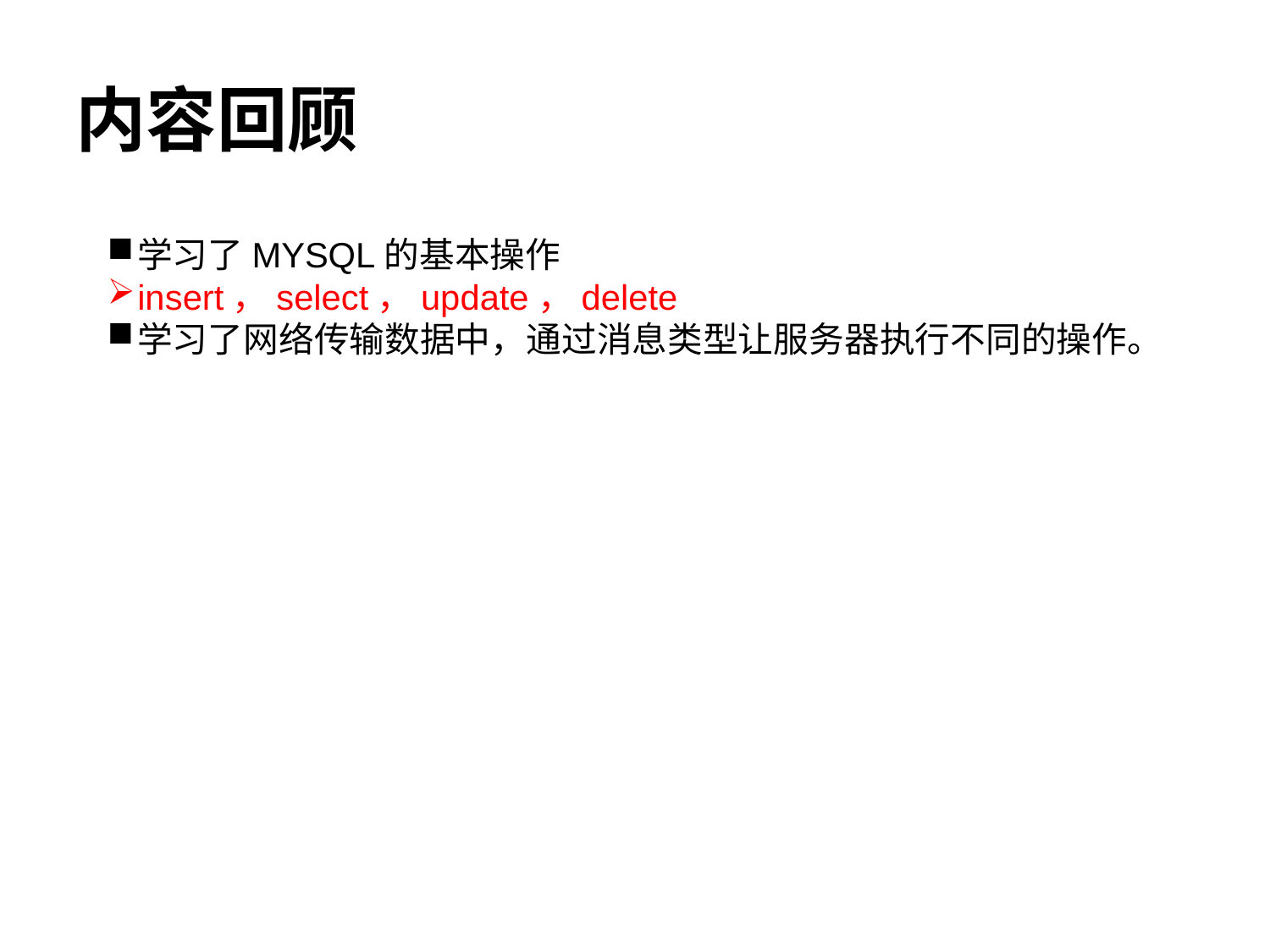

内容回顾
学习了MYSQL的基本操作
insert，select，update，delete
学习了网络传输数据中，通过消息类型让服务器执行不同的操作。